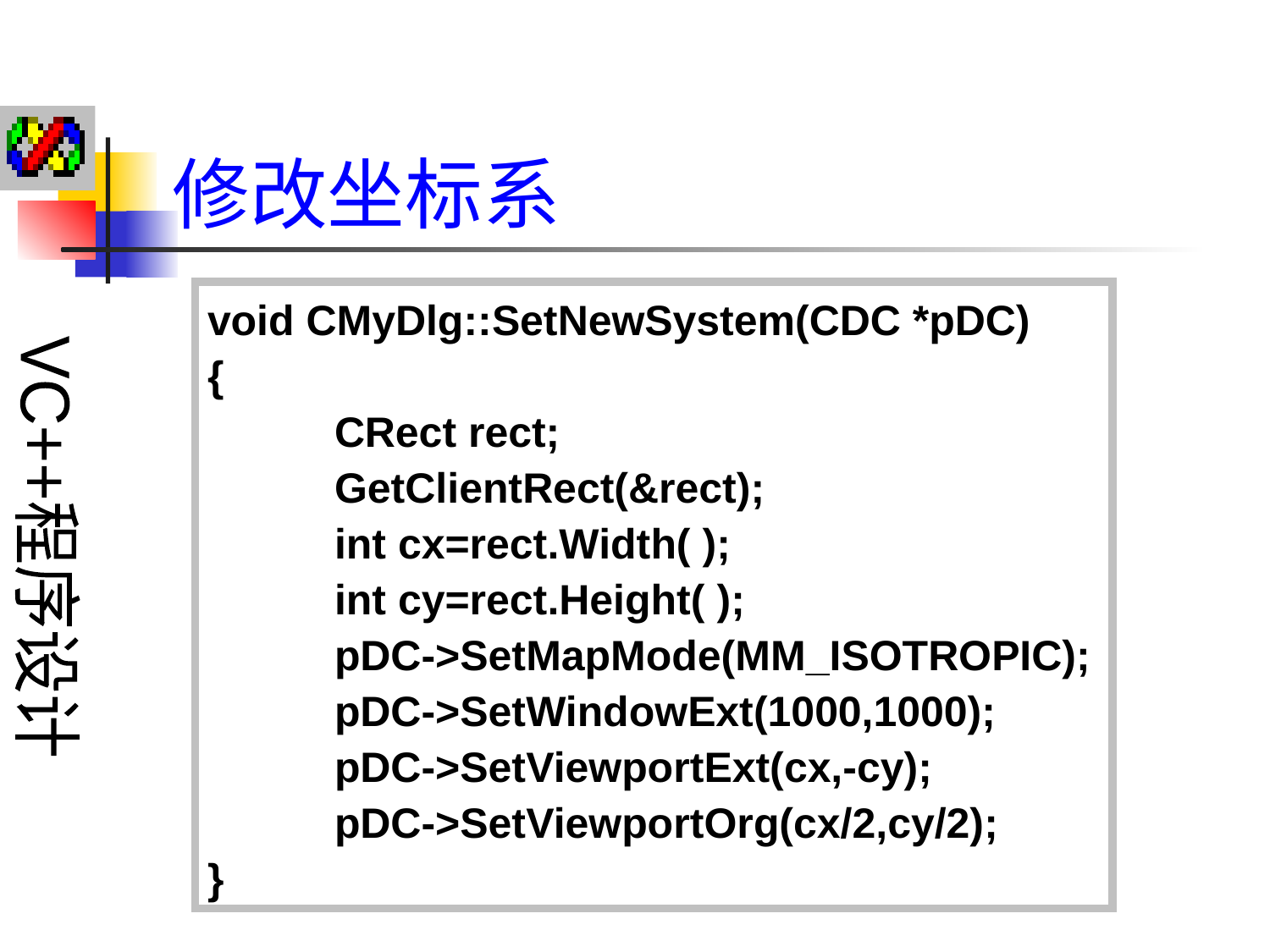

修改坐标系
void CMyDlg::SetNewSystem(CDC *pDC)
{
	CRect rect;
	GetClientRect(&rect);
	int cx=rect.Width( );
	int cy=rect.Height( );
	pDC->SetMapMode(MM_ISOTROPIC);
	pDC->SetWindowExt(1000,1000);
	pDC->SetViewportExt(cx,-cy);
	pDC->SetViewportOrg(cx/2,cy/2);
}